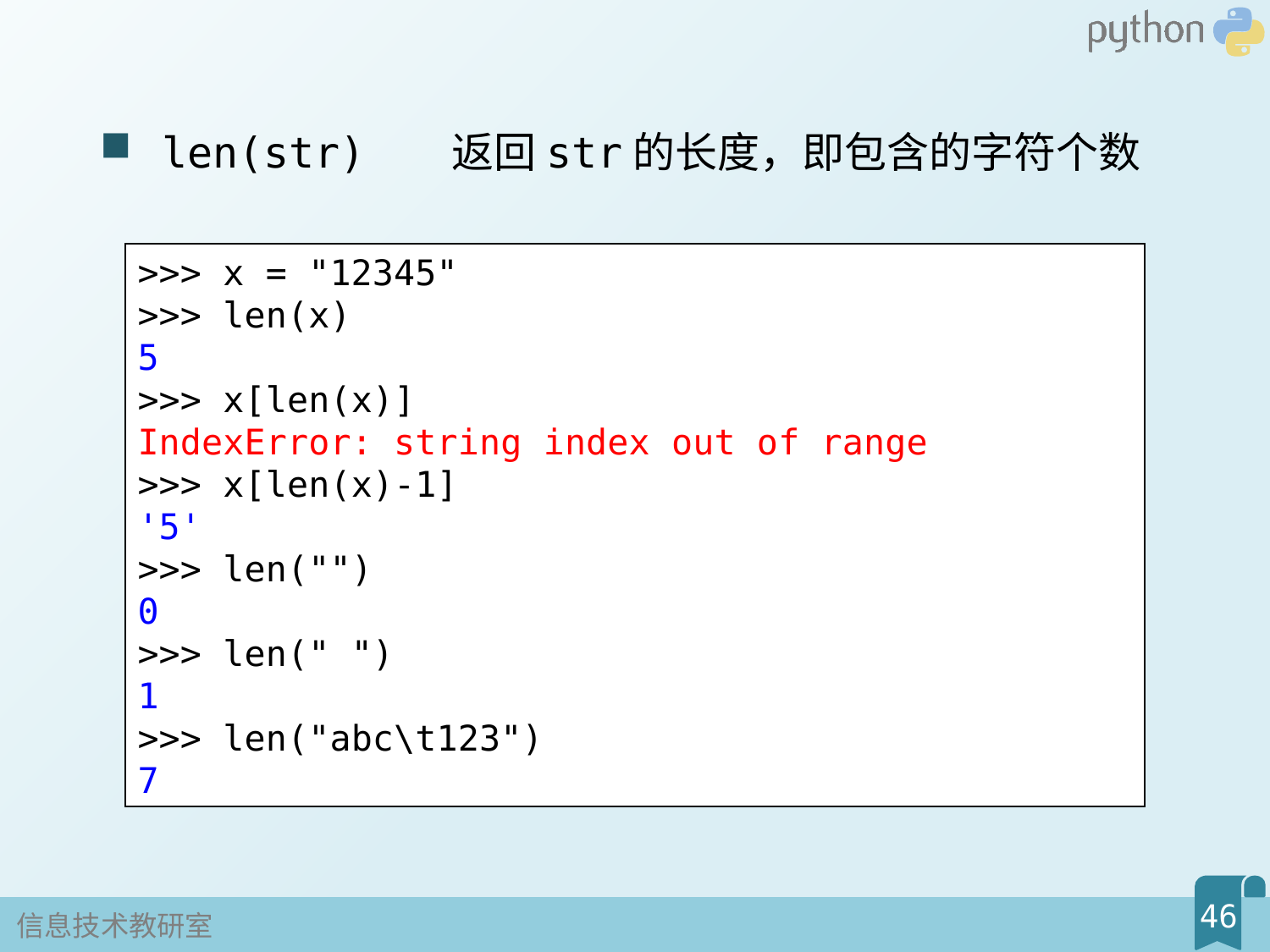

len(str)   返回str的长度，即包含的字符个数
>>> x = "12345"
>>> len(x)
5
>>> x[len(x)]
IndexError: string index out of range
>>> x[len(x)-1]
'5'
>>> len("")
0
>>> len(" ")
1
>>> len("abc\t123")
7
46